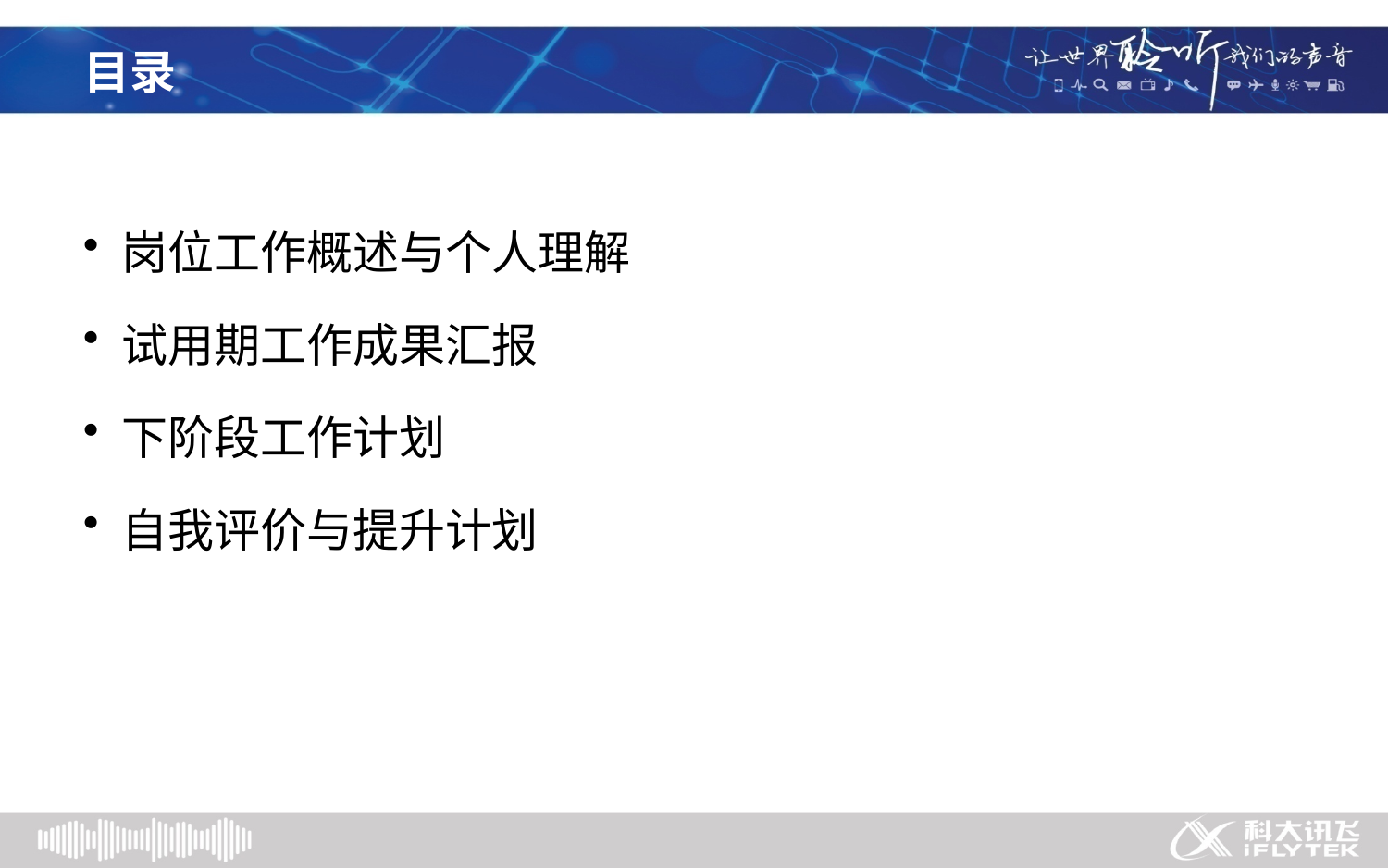

# 目录
岗位工作概述与个人理解
试用期工作成果汇报
下阶段工作计划
自我评价与提升计划